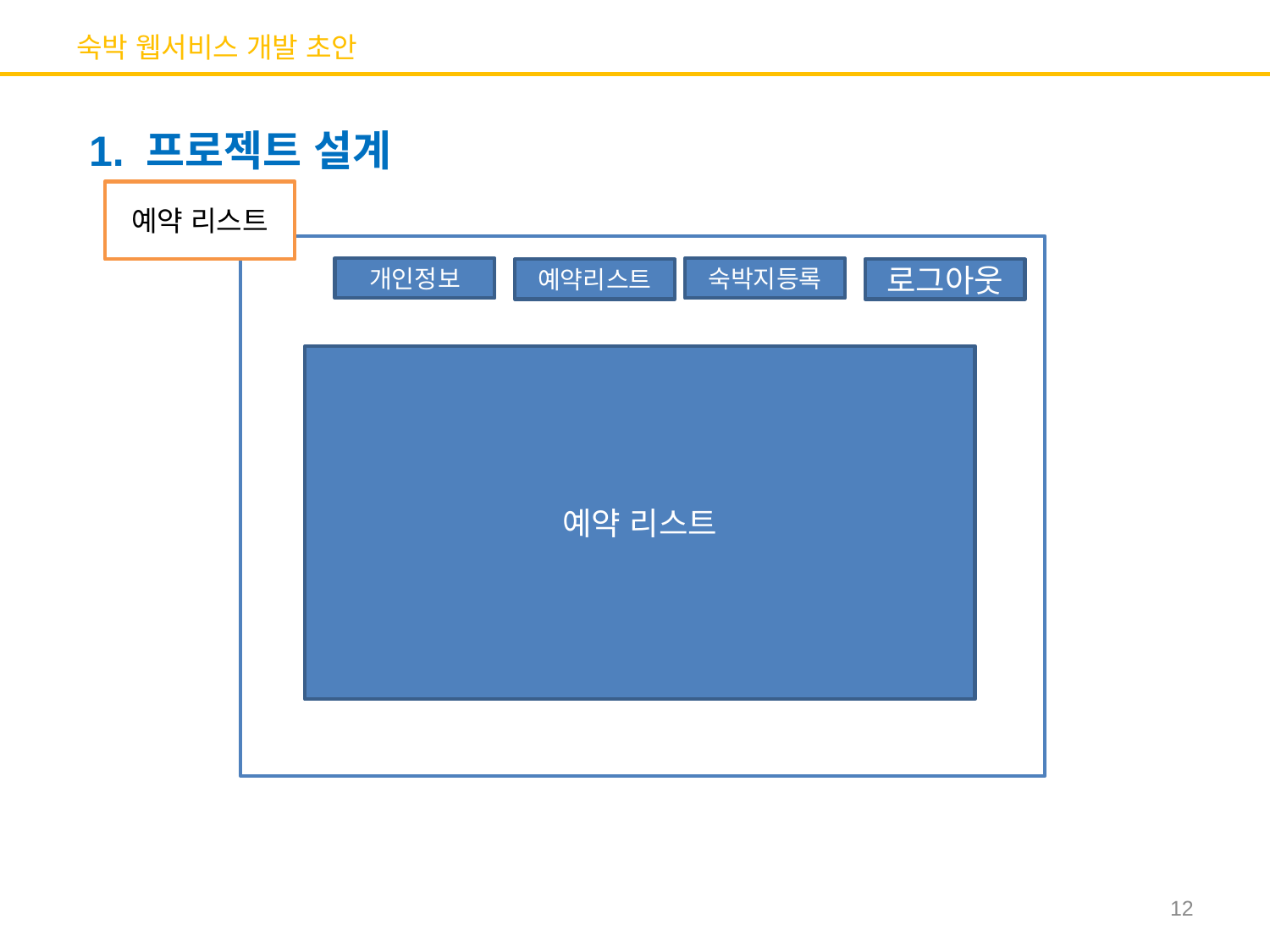

# 숙박 웹서비스 개발 초안
1. 프로젝트 설계
예약 리스트

개인정보
숙박지등록
예약리스트
로그아웃
예약 리스트
12